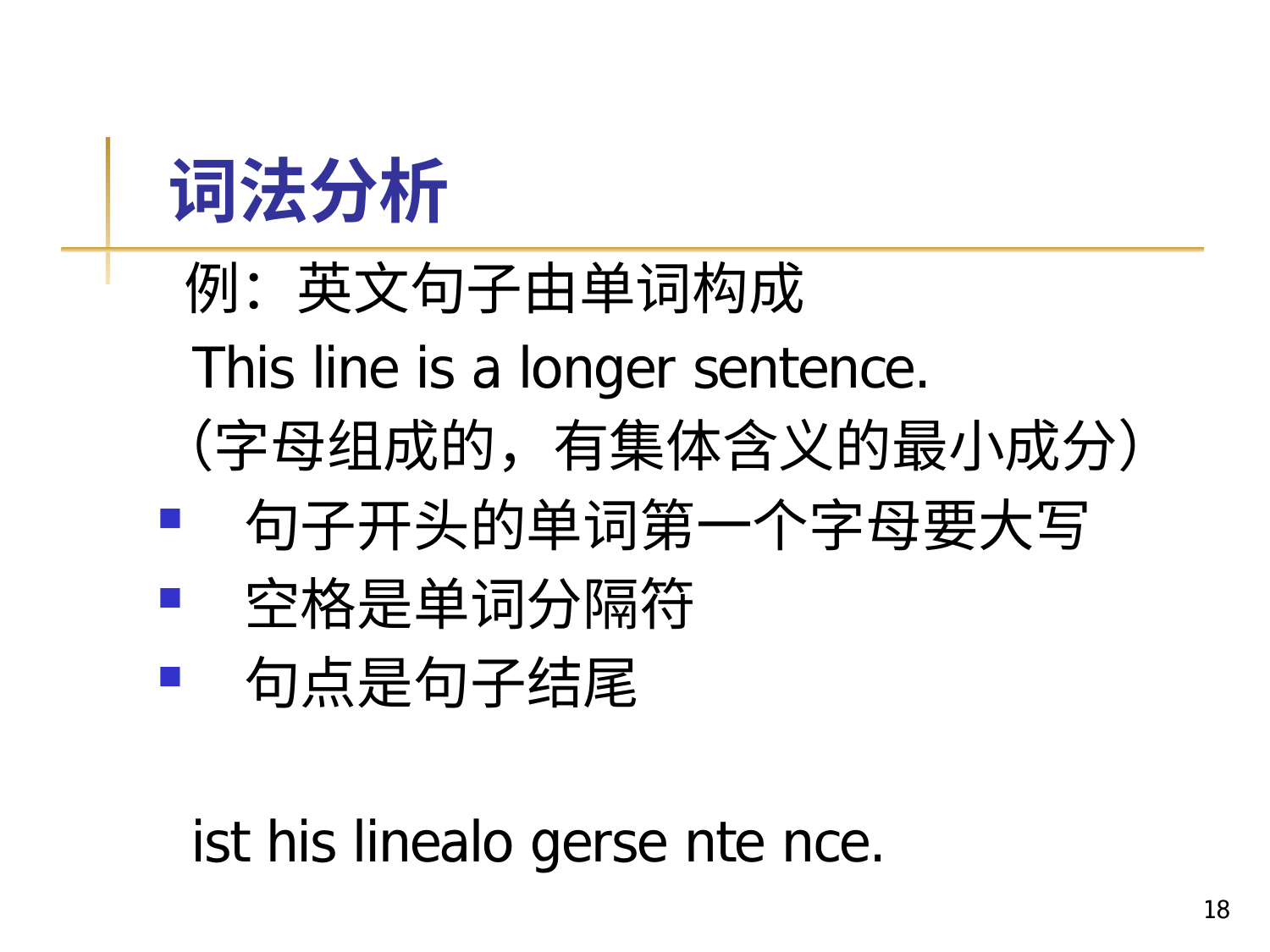

# 词法分析
 例：英文句子由单词构成
  This line is a longer sentence.
（字母组成的，有集体含义的最小成分）
  句子开头的单词第一个字母要大写
  空格是单词分隔符
  句点是句子结尾

  ist his linealo gerse nte nce.
18